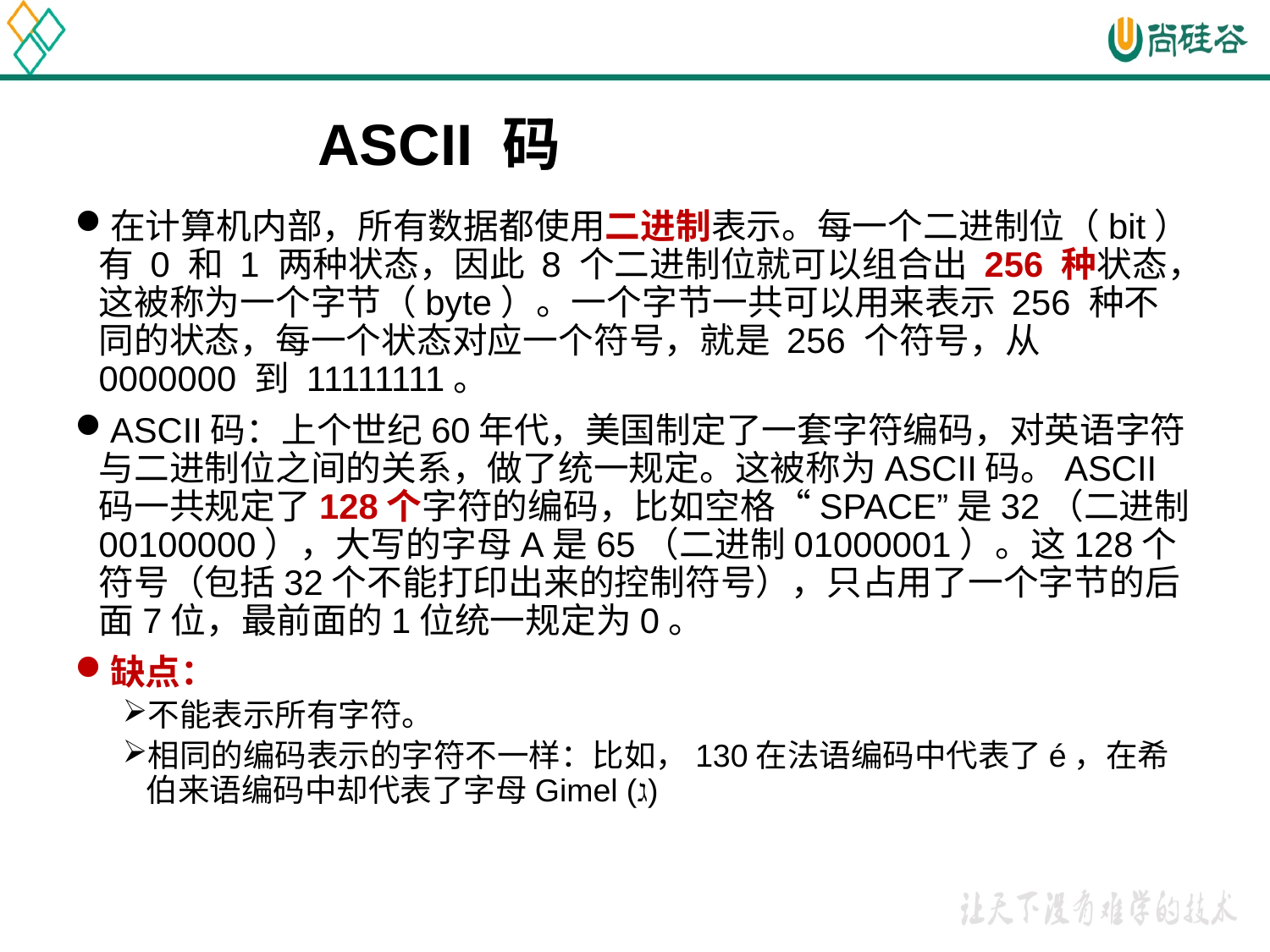

# ASCII 码
在计算机内部，所有数据都使用二进制表示。每一个二进制位（bit）有 0 和 1 两种状态，因此 8 个二进制位就可以组合出 256 种状态，这被称为一个字节（byte）。一个字节一共可以用来表示 256 种不同的状态，每一个状态对应一个符号，就是 256 个符号，从 0000000 到 11111111。
ASCII码：上个世纪60年代，美国制定了一套字符编码，对英语字符与二进制位之间的关系，做了统一规定。这被称为ASCII码。ASCII码一共规定了128个字符的编码，比如空格“SPACE”是32（二进制00100000），大写的字母A是65（二进制01000001）。这128个符号（包括32个不能打印出来的控制符号），只占用了一个字节的后面7位，最前面的1位统一规定为0。
缺点：
不能表示所有字符。
相同的编码表示的字符不一样：比如，130在法语编码中代表了é，在希伯来语编码中却代表了字母Gimel (ג)